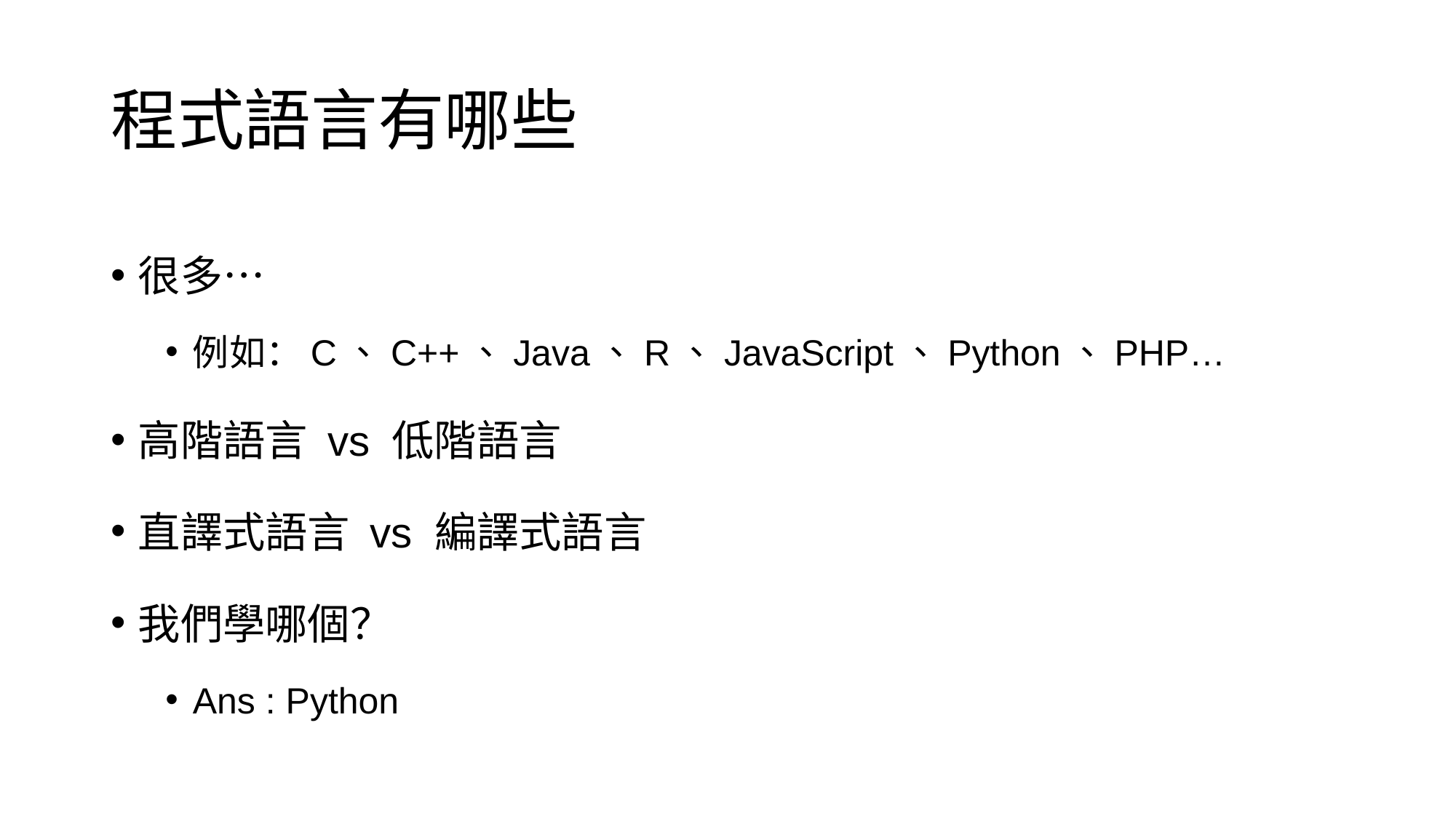

# 程式語言有哪些
很多…
例如：C、C++、Java、R、JavaScript、Python、PHP…
高階語言 vs 低階語言
直譯式語言 vs 編譯式語言
我們學哪個？
Ans : Python